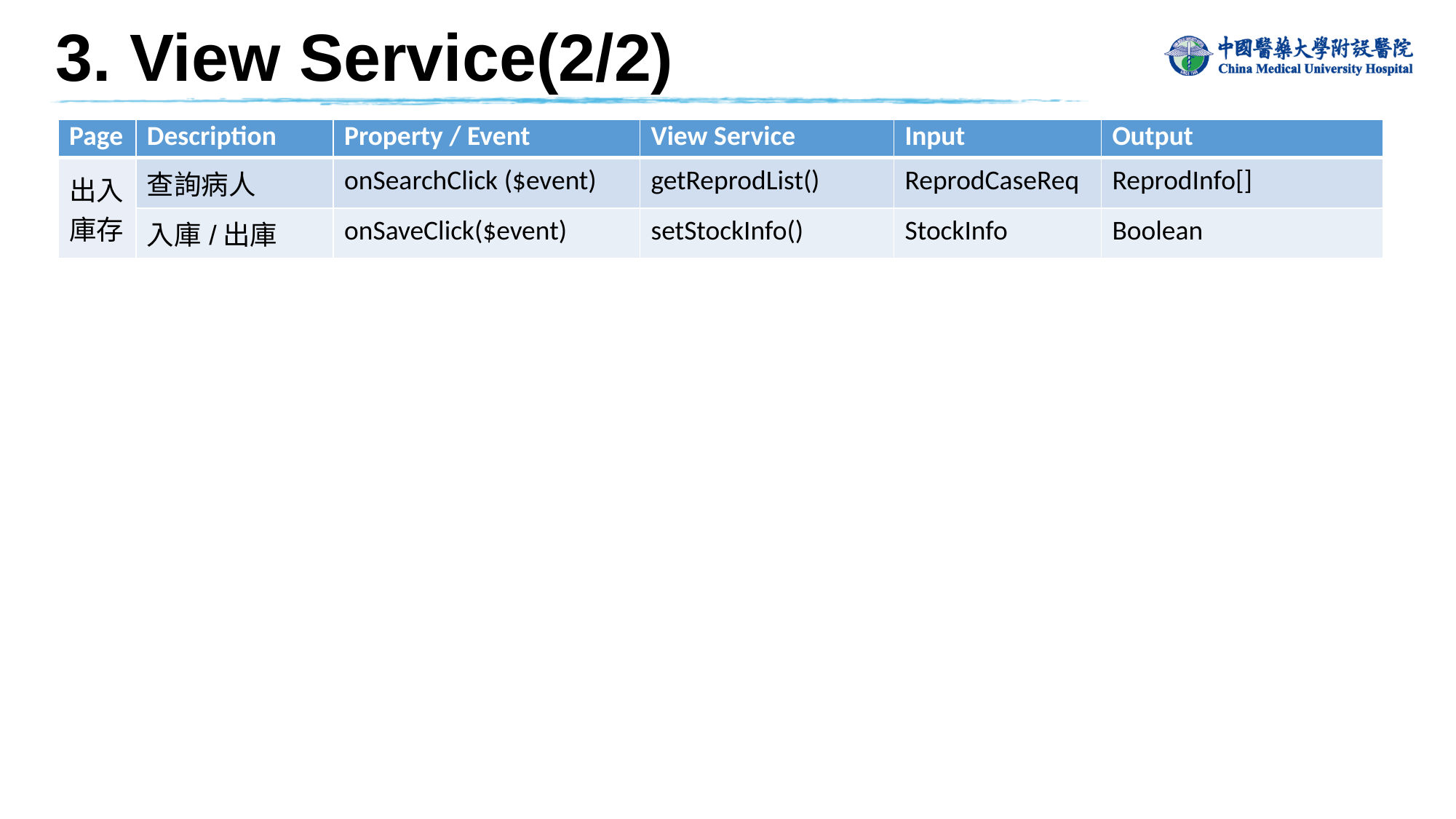

3. View Service(2/2)
| Page | Description | Property / Event | View Service | Input | Output |
| --- | --- | --- | --- | --- | --- |
| 出入庫存 | 查詢病人 | onSearchClick ($event) | getReprodList() | ReprodCaseReq | ReprodInfo[] |
|  | 入庫/出庫 | onSaveClick($event) | setStockInfo() | StockInfo | Boolean |